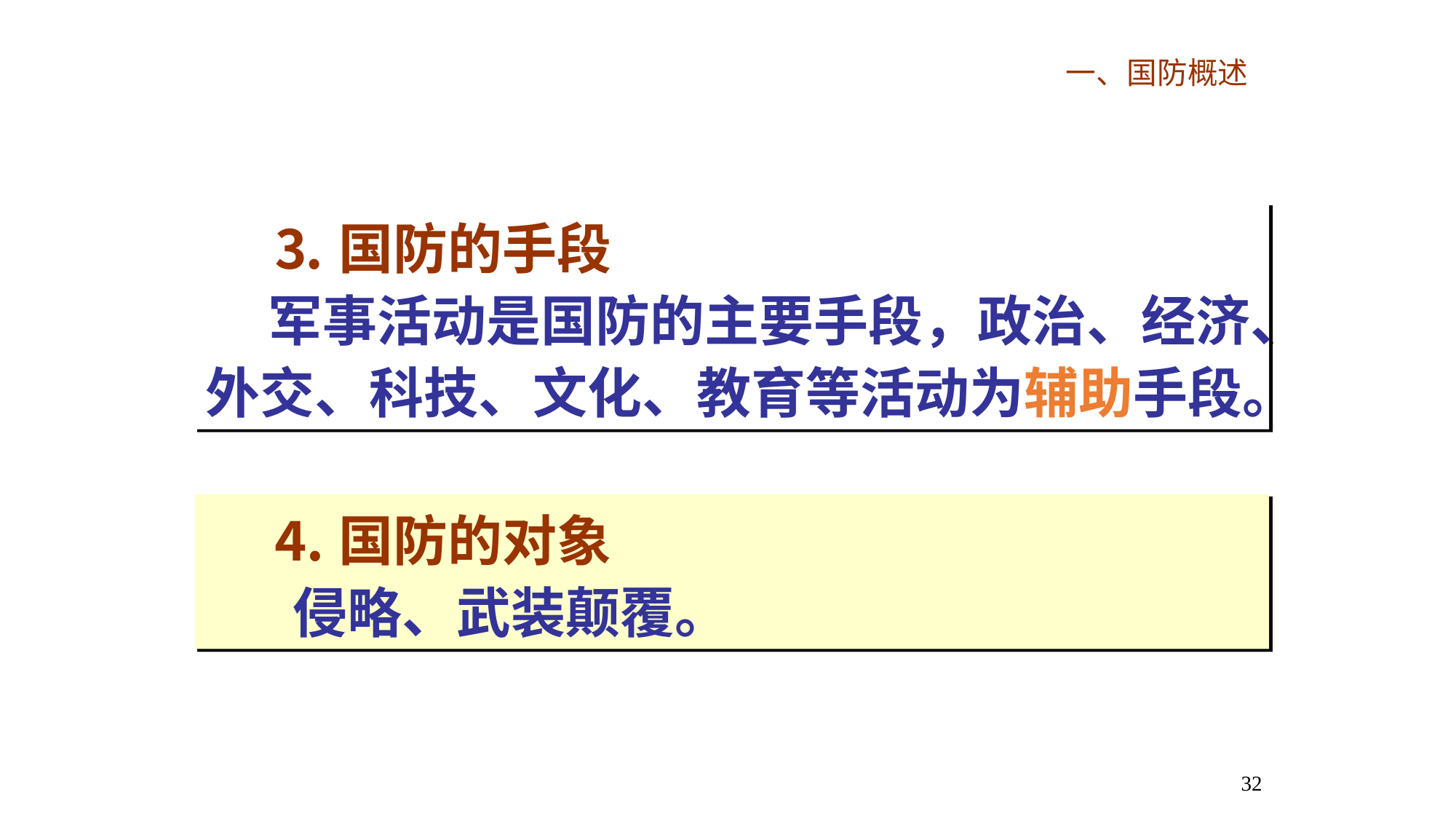

一、国防概述
      ⒊国防的手段
    军事活动是国防的主要手段，政治、经济、外交、科技、文化、教育等活动为辅助手段。
      ⒋国防的对象
      侵略、武装颠覆。

32